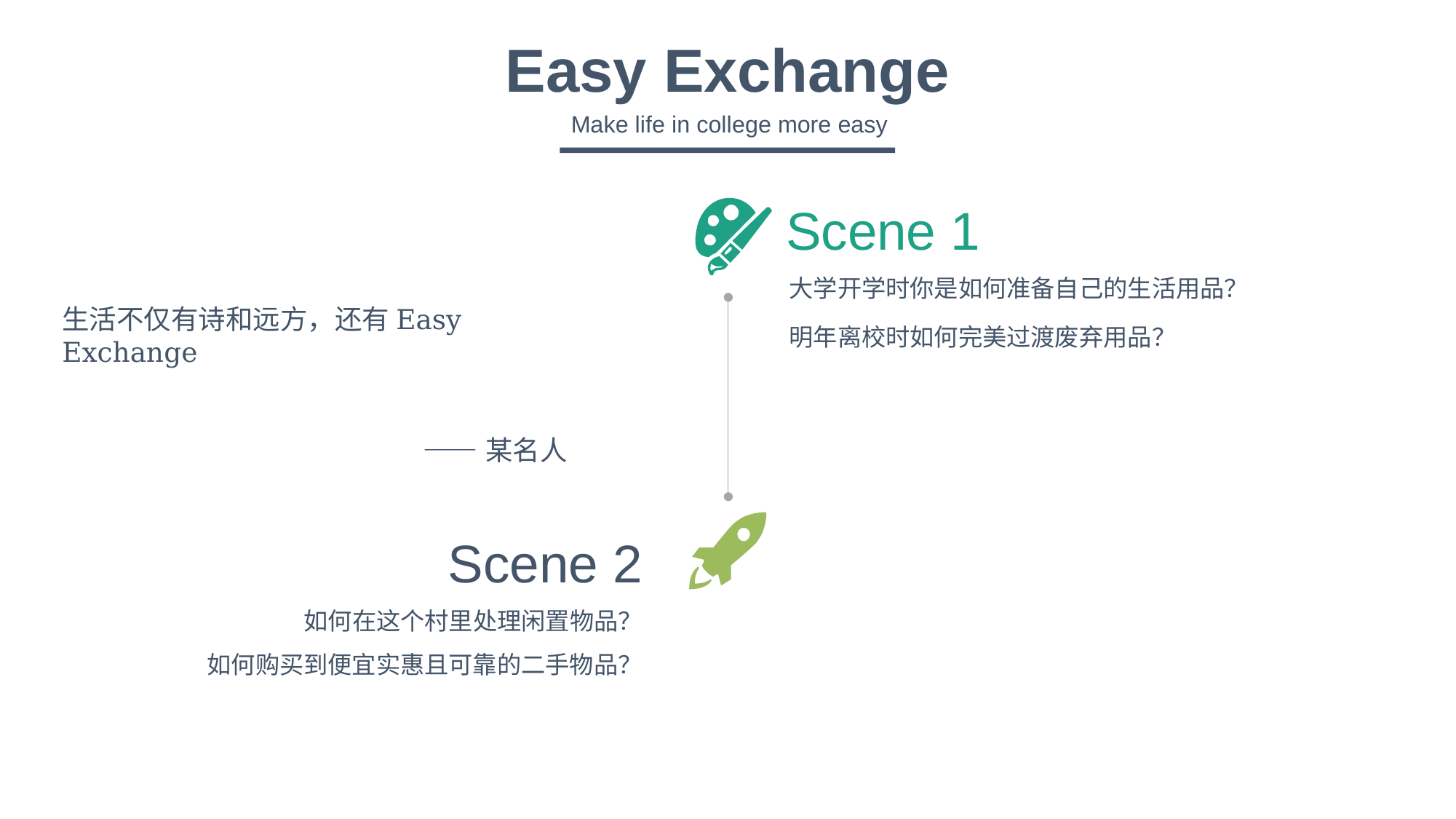

Easy Exchange
Make life in college more easy

Scene 1

大学开学时你是如何准备自己的生活用品？
明年离校时如何完美过渡废弃用品？

生活不仅有诗和远方，还有Easy Exchange

                                                        ——某名人

Scene 2
如何在这个村里处理闲置物品？
如何购买到便宜实惠且可靠的二手物品？